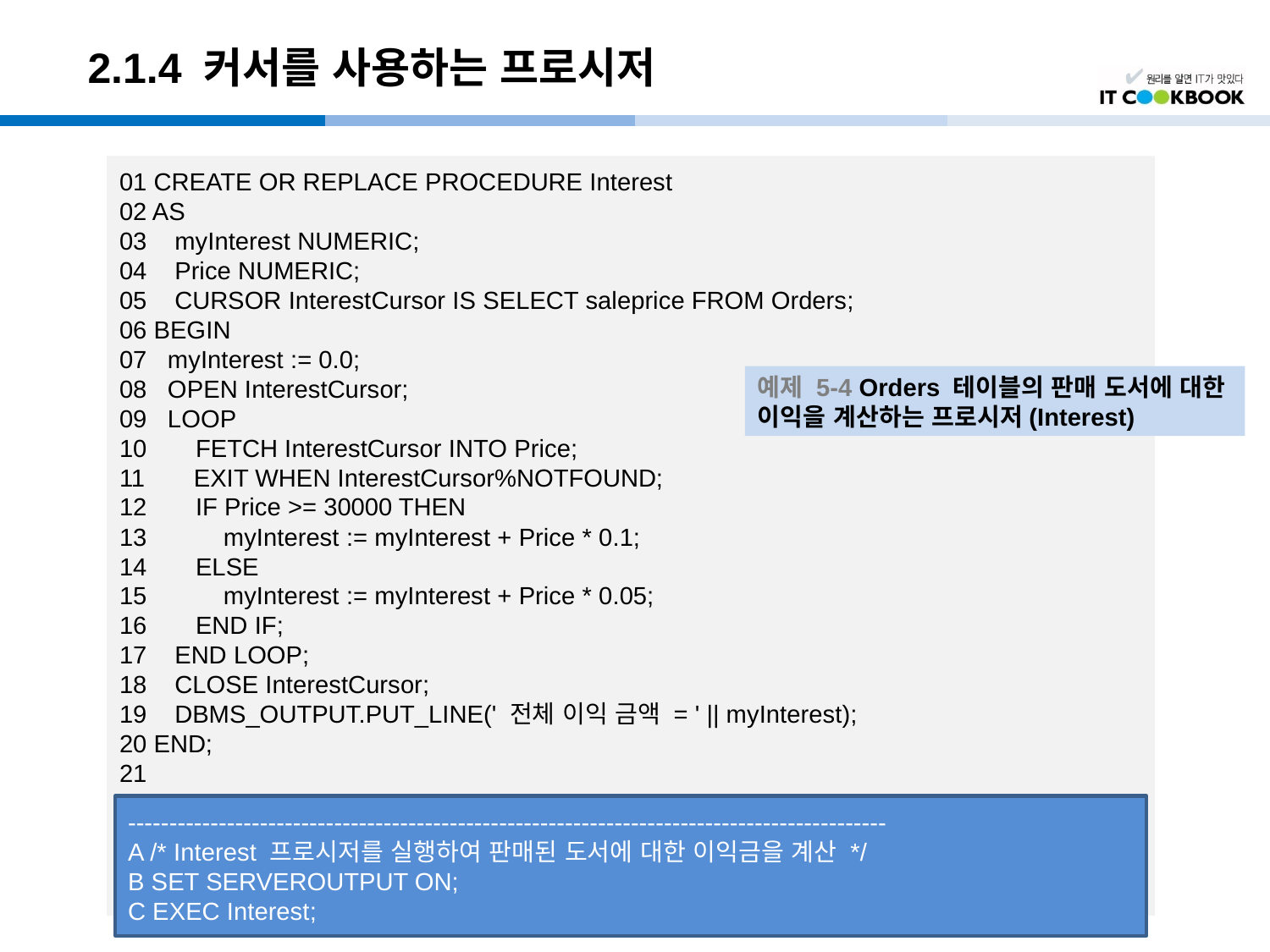

# 2.1.4 커서를 사용하는 프로시저
01 CREATE OR REPLACE PROCEDURE Interest
02 AS
03    myInterest NUMERIC;
04    Price NUMERIC;
05    CURSOR InterestCursor IS SELECT saleprice FROM Orders;
06 BEGIN
07   myInterest := 0.0;
08   OPEN InterestCursor;
09   LOOP
10       FETCH InterestCursor INTO Price;
11       EXIT WHEN InterestCursor%NOTFOUND;
12       IF Price >= 30000 THEN
13           myInterest := myInterest + Price * 0.1;
14       ELSE
15           myInterest := myInterest + Price * 0.05;
16       END IF;
17    END LOOP;
18    CLOSE InterestCursor;
19    DBMS_OUTPUT.PUT_LINE(' 전체 이익 금액 = ' || myInterest);
20 END;
21
--------------------------------------------------------------------------------------------
A /* Interest 프로시저를 실행하여 판매된 도서에 대한 이익금을 계산 */
B SET SERVEROUTPUT ON;
C EXEC Interest;
예제 5-4 Orders 테이블의 판매 도서에 대한
이익을 계산하는 프로시저(Interest)
--------------------------------------------------------------------------------------------
A /* Interest 프로시저를 실행하여 판매된 도서에 대한 이익금을 계산 */
B SET SERVEROUTPUT ON;
C EXEC Interest;